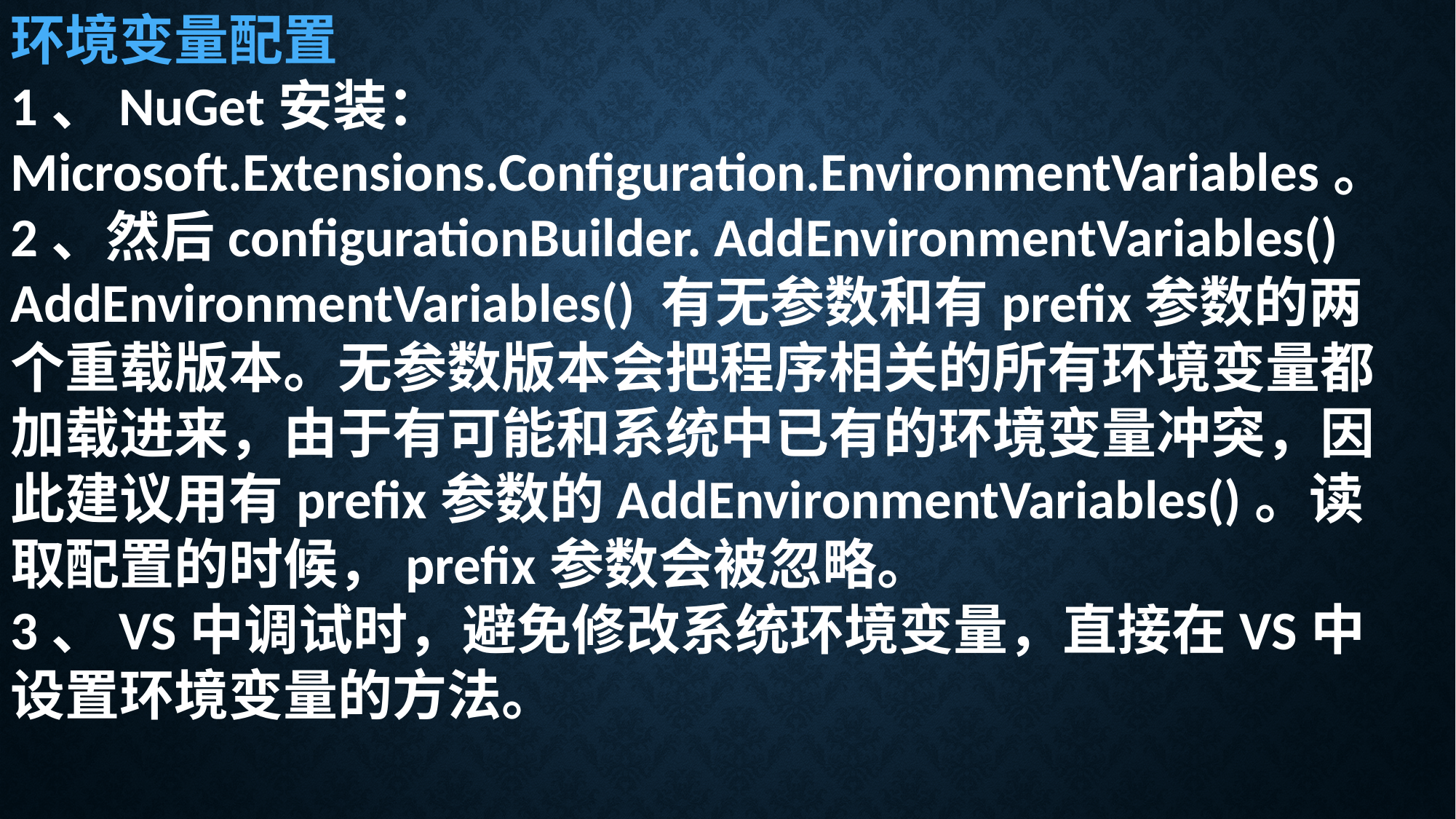

环境变量配置
1、NuGet安装：Microsoft.Extensions.Configuration.EnvironmentVariables。
2、然后configurationBuilder. AddEnvironmentVariables()
AddEnvironmentVariables() 有无参数和有prefix参数的两个重载版本。无参数版本会把程序相关的所有环境变量都加载进来，由于有可能和系统中已有的环境变量冲突，因此建议用有prefix参数的AddEnvironmentVariables()。读取配置的时候，prefix参数会被忽略。
3、VS中调试时，避免修改系统环境变量，直接在VS中设置环境变量的方法。